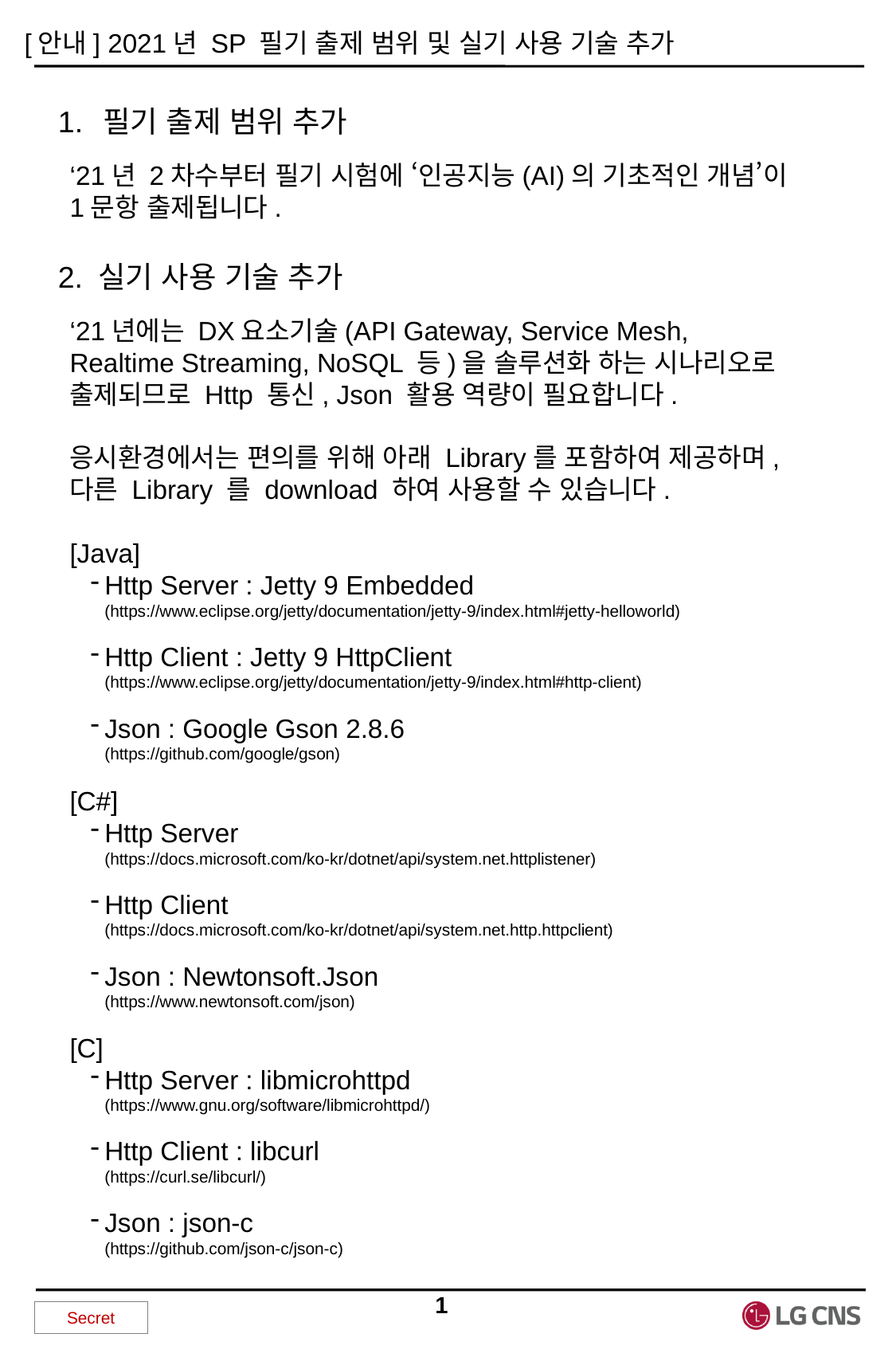

필기 출제 범위 추가
‘21년 2차수부터 필기 시험에 ‘인공지능(AI)의 기초적인 개념’이 1문항 출제됩니다.

2. 실기 사용 기술 추가
‘21년에는 DX요소기술(API Gateway, Service Mesh, Realtime Streaming, NoSQL 등)을 솔루션화 하는 시나리오로 출제되므로 Http 통신, Json 활용 역량이 필요합니다.

응시환경에서는 편의를 위해 아래 Library를 포함하여 제공하며, 다른 Library 를 download 하여 사용할 수 있습니다.

[Java]
Http Server : Jetty 9 Embedded
(https://www.eclipse.org/jetty/documentation/jetty-9/index.html#jetty-helloworld)
Http Client : Jetty 9 HttpClient
(https://www.eclipse.org/jetty/documentation/jetty-9/index.html#http-client)
Json : Google Gson 2.8.6
(https://github.com/google/gson)

[C#]
Http Server
(https://docs.microsoft.com/ko-kr/dotnet/api/system.net.httplistener)
Http Client
(https://docs.microsoft.com/ko-kr/dotnet/api/system.net.http.httpclient)
Json : Newtonsoft.Json
(https://www.newtonsoft.com/json)

[C]
Http Server : libmicrohttpd
(https://www.gnu.org/software/libmicrohttpd/)
Http Client : libcurl
(https://curl.se/libcurl/)
Json : json-c
(https://github.com/json-c/json-c)